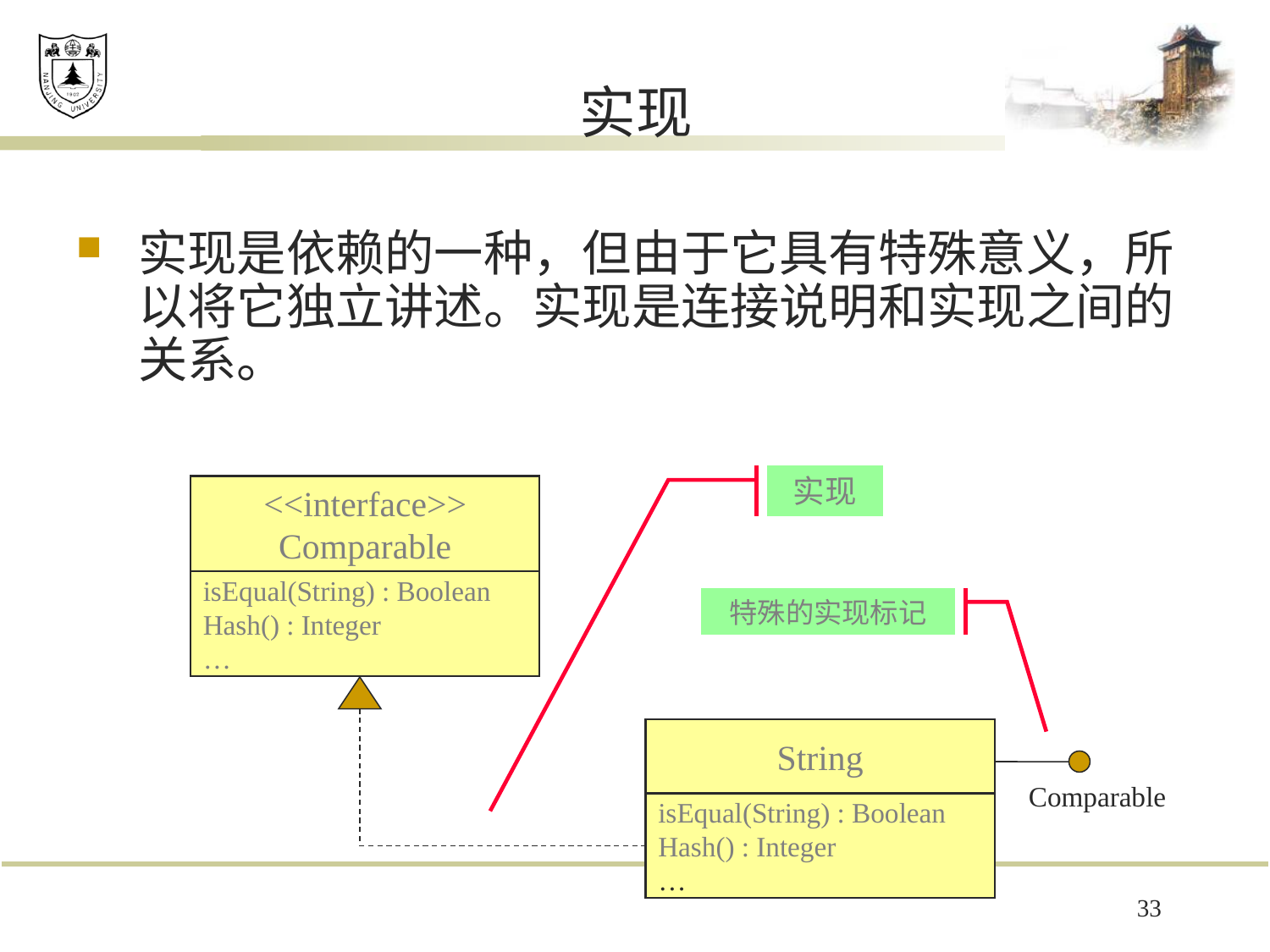

# 实现
实现是依赖的一种，但由于它具有特殊意义，所以将它独立讲述。实现是连接说明和实现之间的关系。
实现
<<interface>>
Comparable
isEqual(String) : Boolean
Hash() : Integer
…
特殊的实现标记

String

Comparable
isEqual(String) : Boolean
Hash() : Integer
…
33